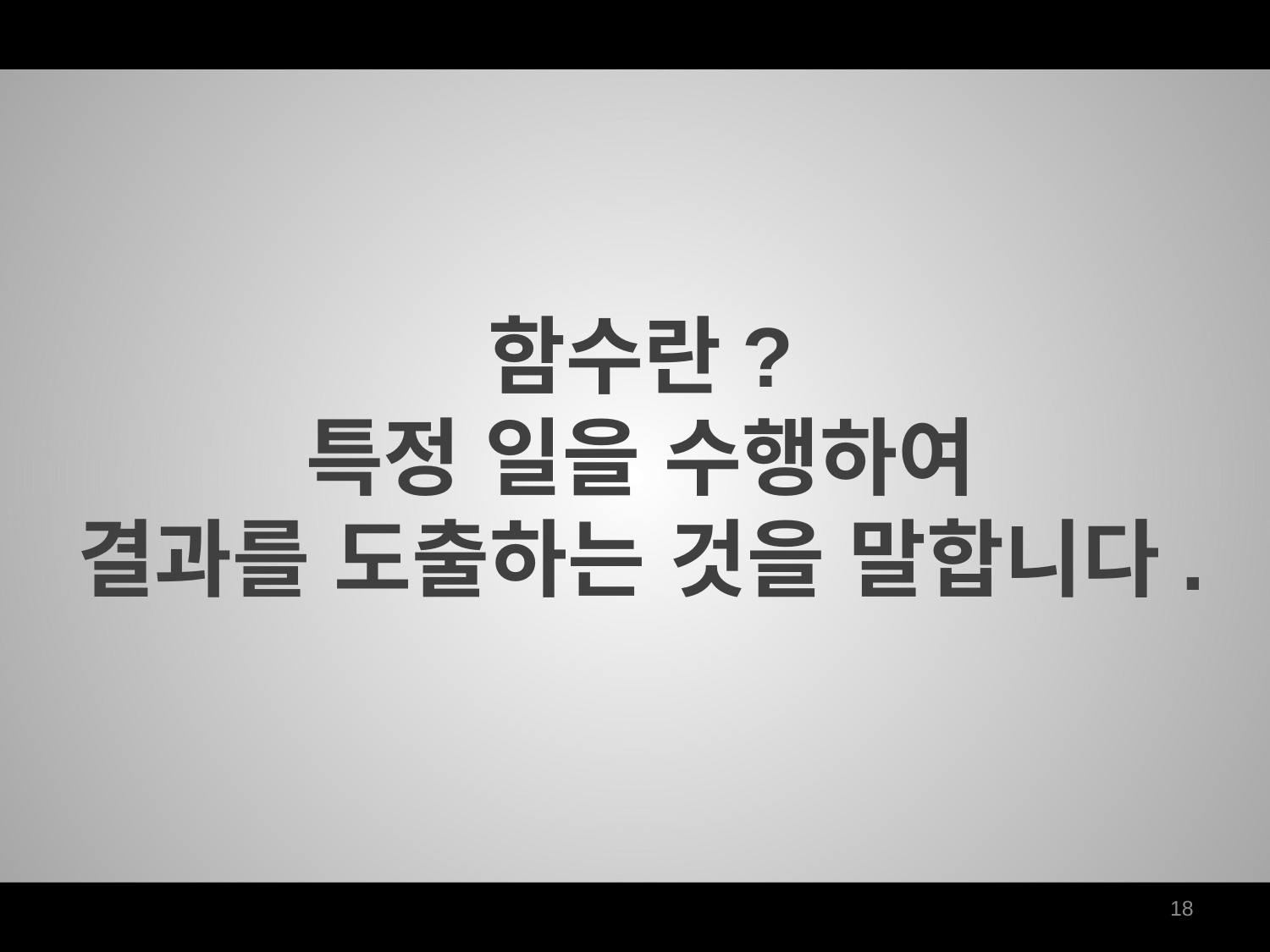

함수란?
특정 일을 수행하여
결과를 도출하는 것을 말합니다.
18